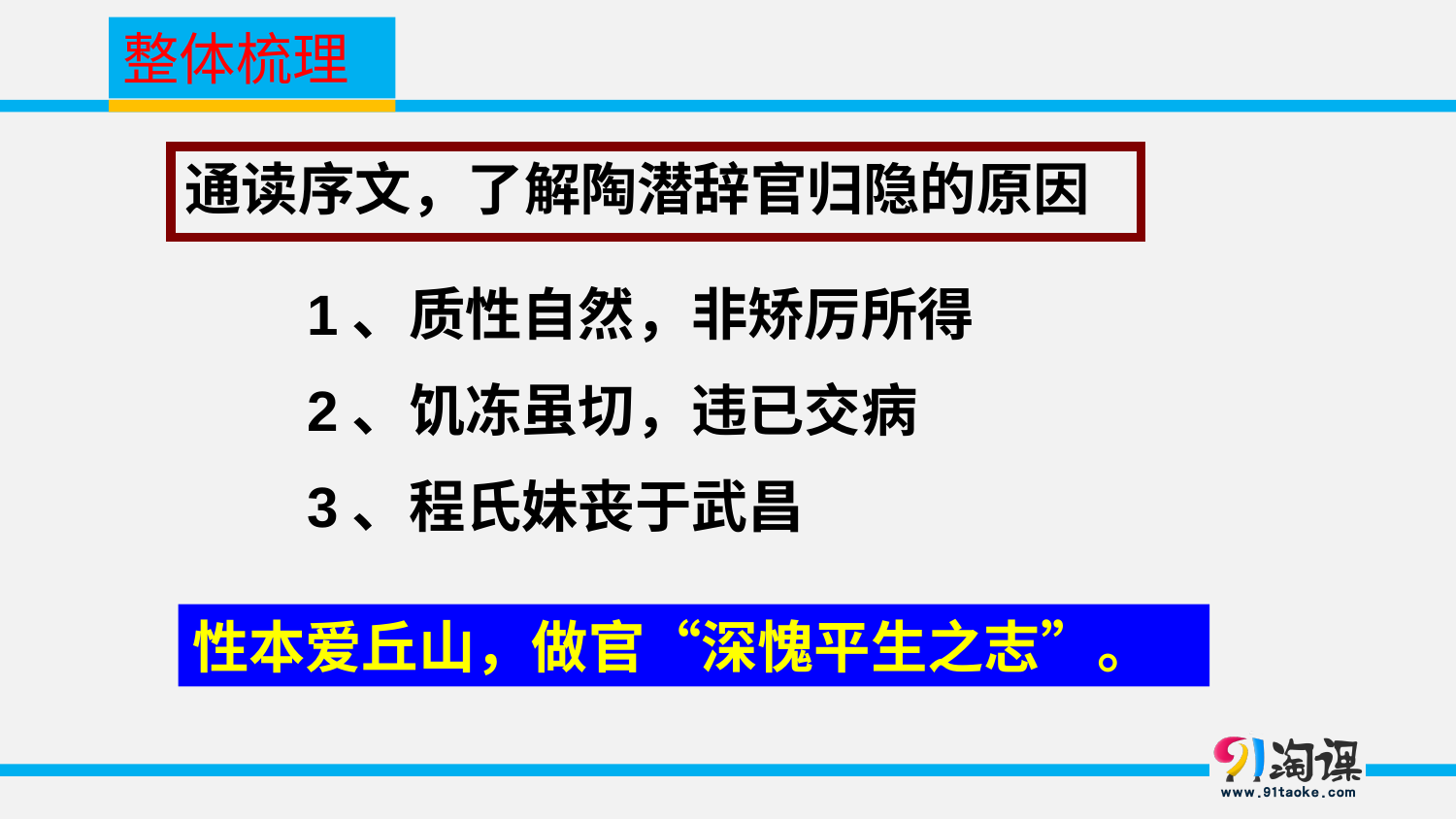

整体梳理
通读序文，了解陶潜辞官归隐的原因
1、质性自然，非矫厉所得
2、饥冻虽切，违已交病
3、程氏妹丧于武昌
性本爱丘山，做官“深愧平生之志”。